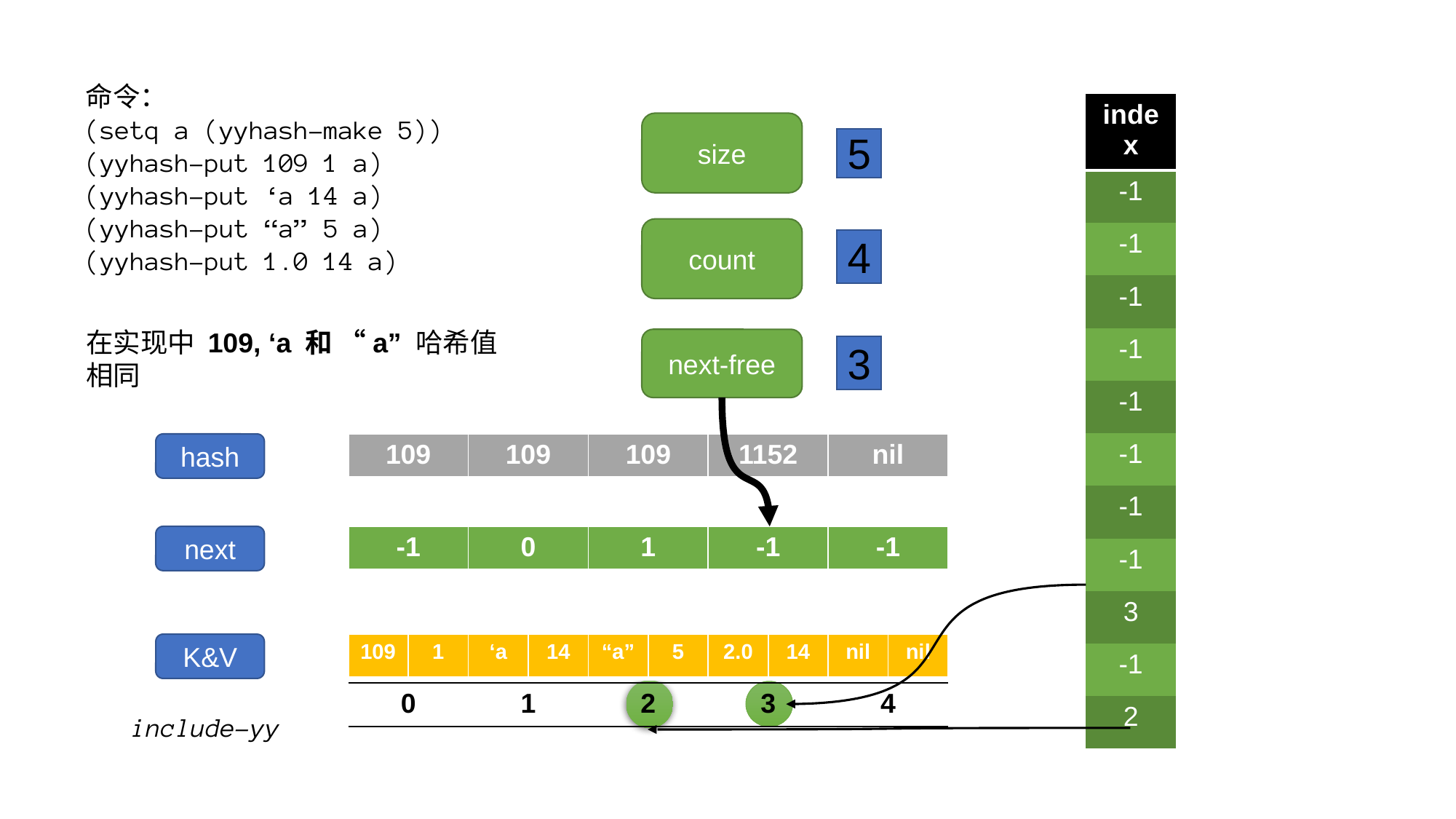

命令：
(setq a (yyhash-make 5))
(yyhash-put 109 1 a)
(yyhash-put ‘a 14 a)
(yyhash-put “a” 5 a)
(yyhash-put 1.0 14 a)
| index |
| --- |
| -1 |
| -1 |
| -1 |
| -1 |
| -1 |
| -1 |
| -1 |
| -1 |
| 3 |
| -1 |
| 2 |
size
5

count
4

在实现中 109, ‘a 和 “a” 哈希值相同
next-free
3

hash
| 109 | 109 | 109 | 1152 | nil |
| --- | --- | --- | --- | --- |
next
| -1 | 0 | 1 | -1 | -1 |
| --- | --- | --- | --- | --- |
K&V
| 109 | 1 | ‘a | 14 | “a” | 5 | 2.0 | 14 | nil | nil |
| --- | --- | --- | --- | --- | --- | --- | --- | --- | --- |

| 0 | 1 | 2 | 3 | 4 |
| --- | --- | --- | --- | --- |
include-yy